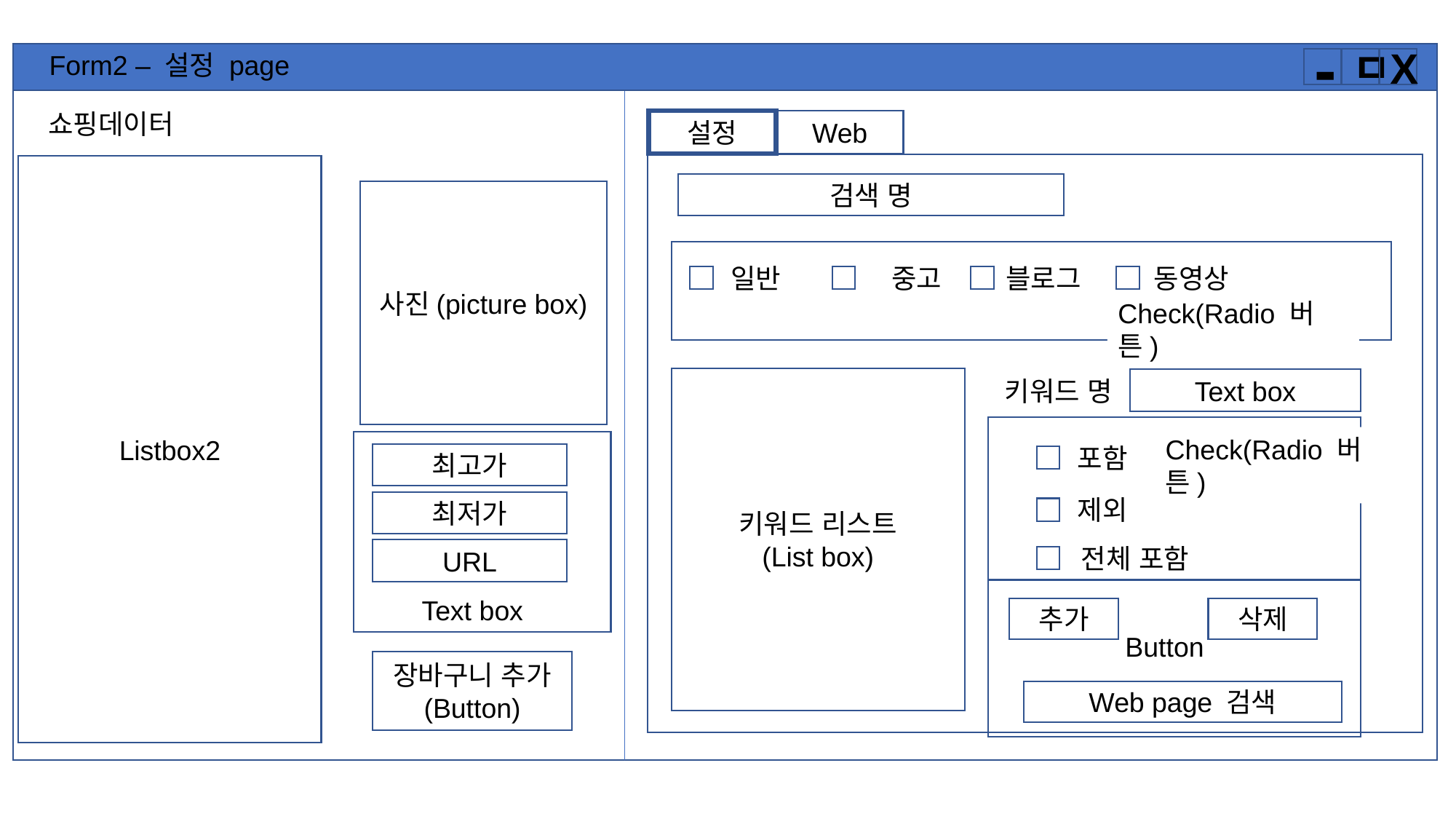

Form2 – 설정 page

-
ㅁ
X

쇼핑데이터
설정
Web

Listbox2
검색 명
사진(picture box)

일반
중고
블로그
동영상

Check(Radio 버튼)
키워드 리스트
(List box)
키워드 명
Text box

Check(Radio 버튼)

최고가
최저가
URL
Text box
포함

제외

전체 포함

추가
삭제
Button
장바구니 추가
(Button)
Web page 검색